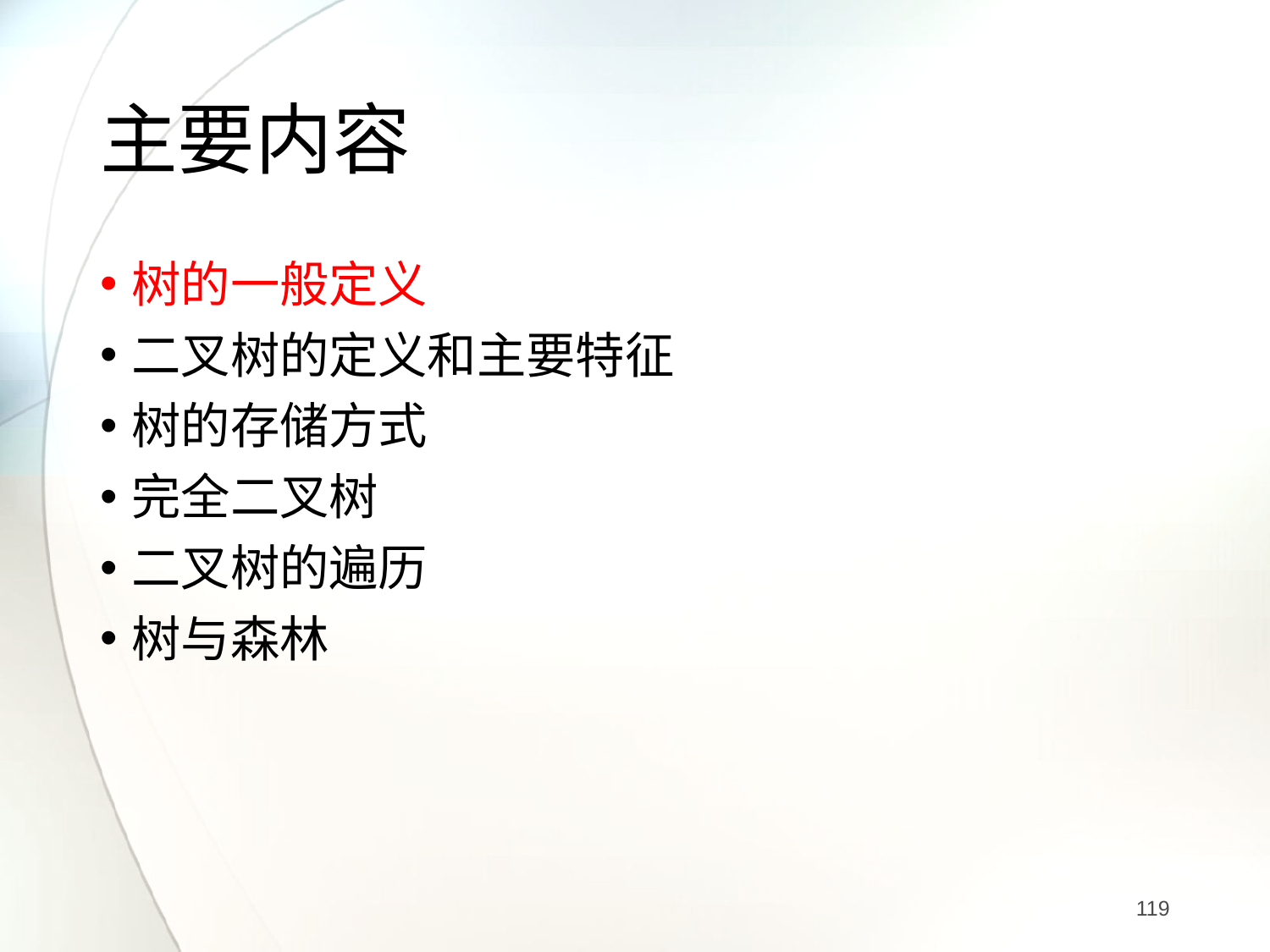

# 主要内容
树的一般定义
二叉树的定义和主要特征
树的存储方式
完全二叉树
二叉树的遍历
树与森林

119